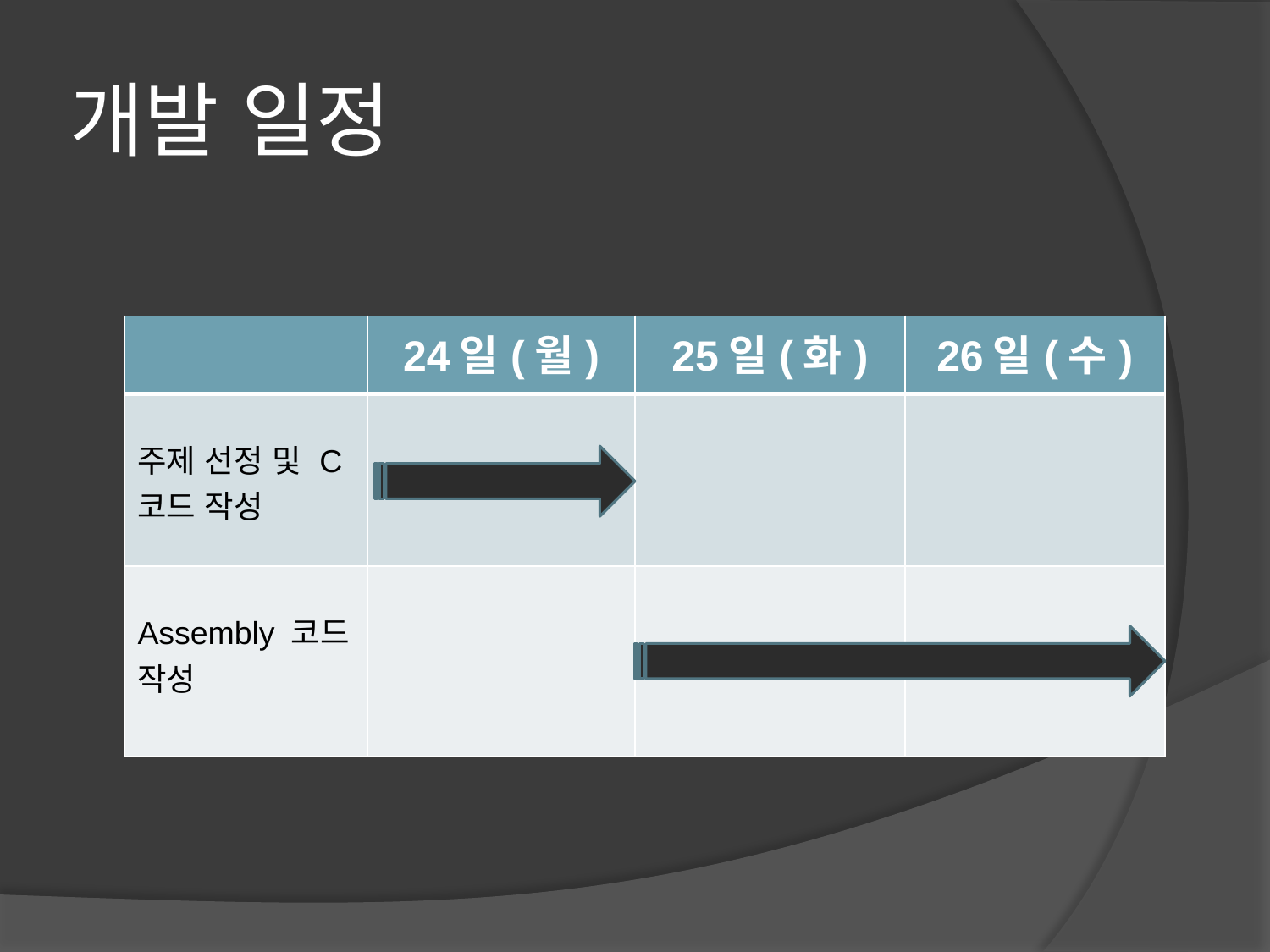

# 개발 일정
|  | 24일(월) | 25일(화) | 26일(수) |
| --- | --- | --- | --- |
| 주제 선정 및 C코드 작성 |  |  |  |
| Assembly 코드 작성 |  |  |  |